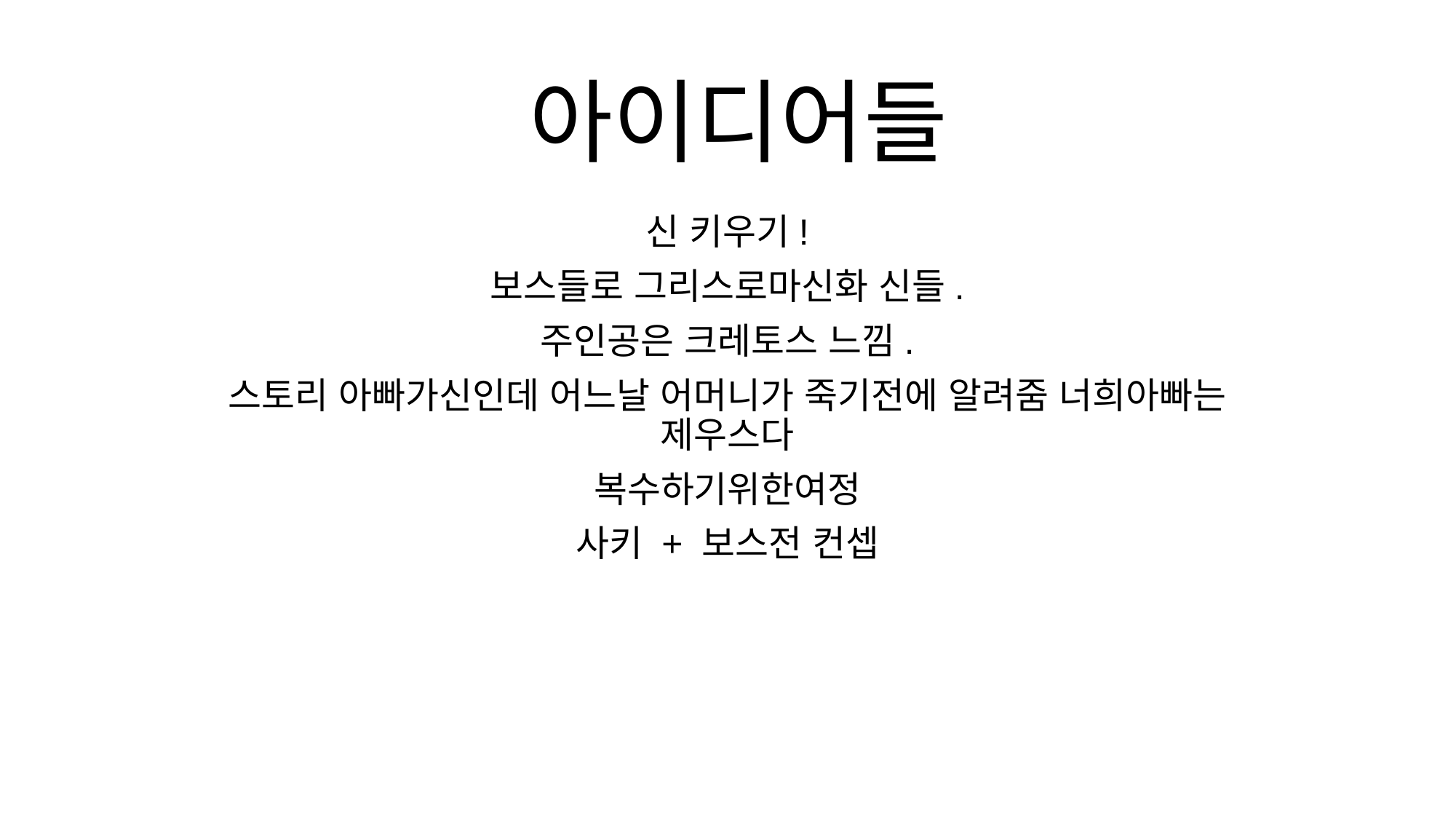

# 아이디어들
신 키우기!
보스들로 그리스로마신화 신들.
주인공은 크레토스 느낌.
스토리 아빠가신인데 어느날 어머니가 죽기전에 알려줌 너희아빠는 제우스다
복수하기위한여정
사키 + 보스전 컨셉